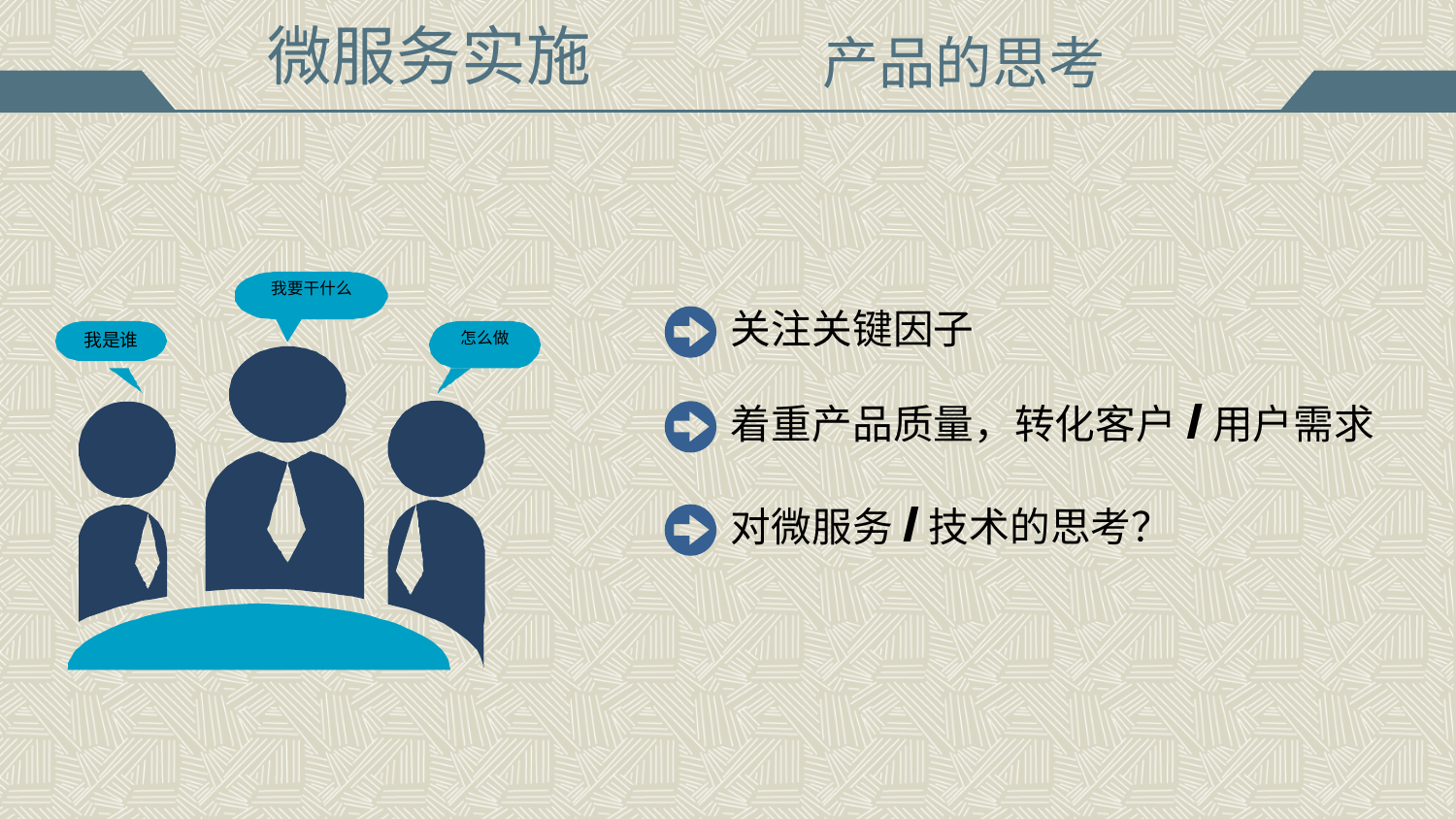

# 微服务实施
产品的思考
我要干什么

我是谁
怎么做

关注关键因子

着重产品质量，转化客户/用户需求

对微服务/技术的思考？